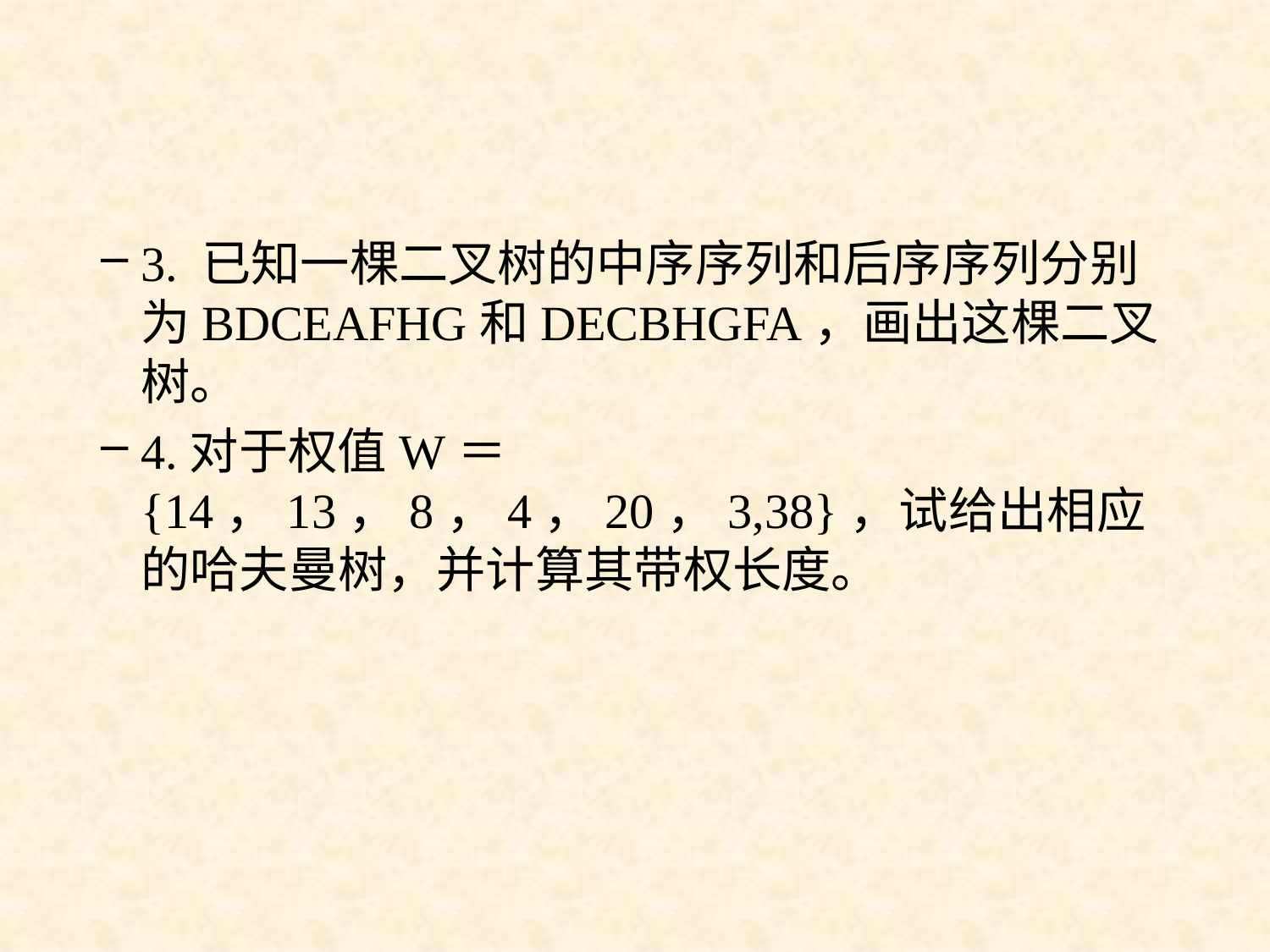

3. 已知一棵二叉树的中序序列和后序序列分别为BDCEAFHG和DECBHGFA，画出这棵二叉树。
4.对于权值W＝{14，13，8，4，20，3,38}，试给出相应的哈夫曼树，并计算其带权长度。